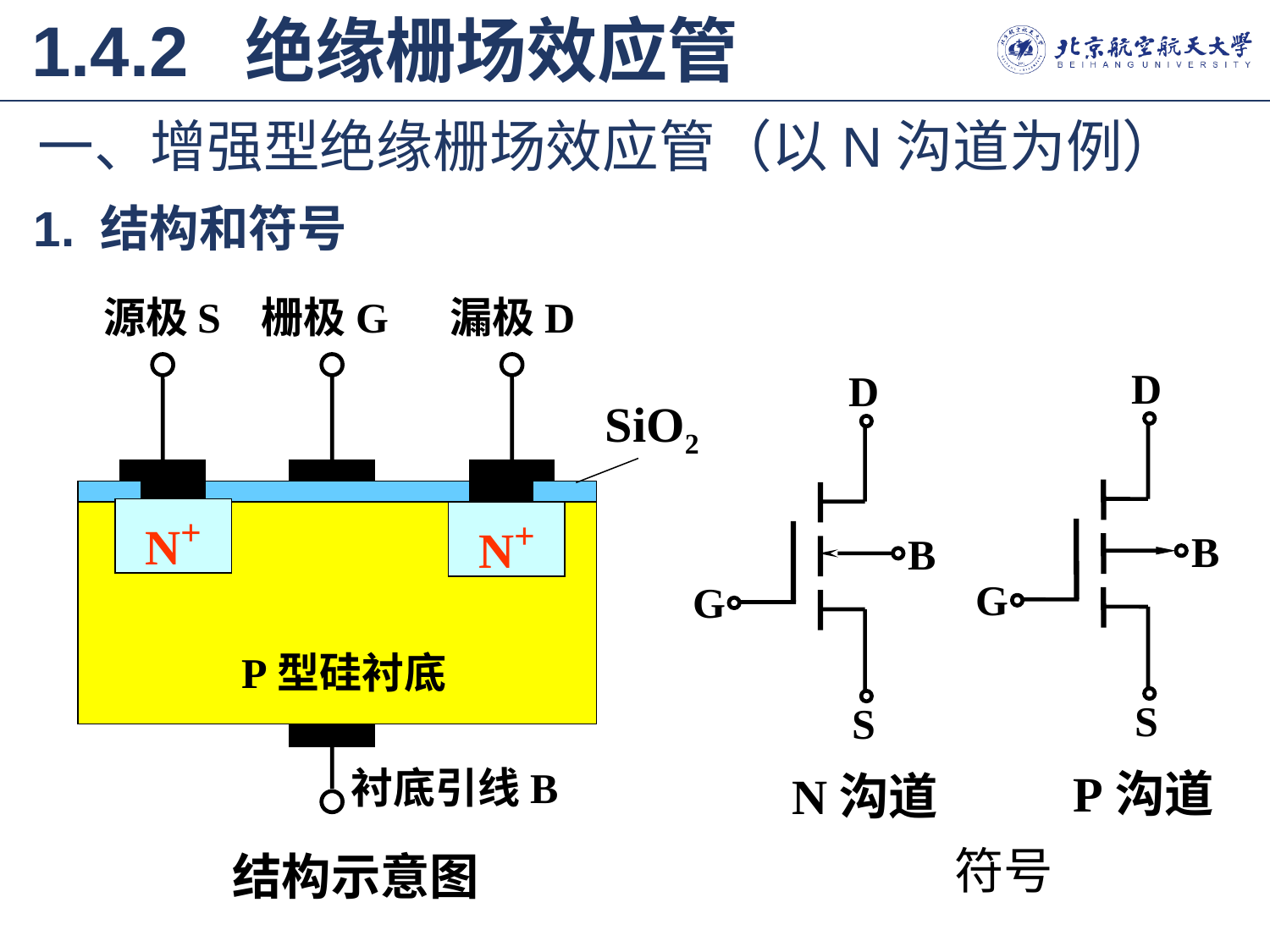

1.4.2  绝缘栅场效应管
一、增强型绝缘栅场效应管（以N沟道为例）
1. 结构和符号
源极S

栅极G

漏极D

SiO2

N+

N+

P型硅衬底

衬底引线B
结构示意图
D

B

G

S
P沟道
D

B

G

S
N沟道
符号
15